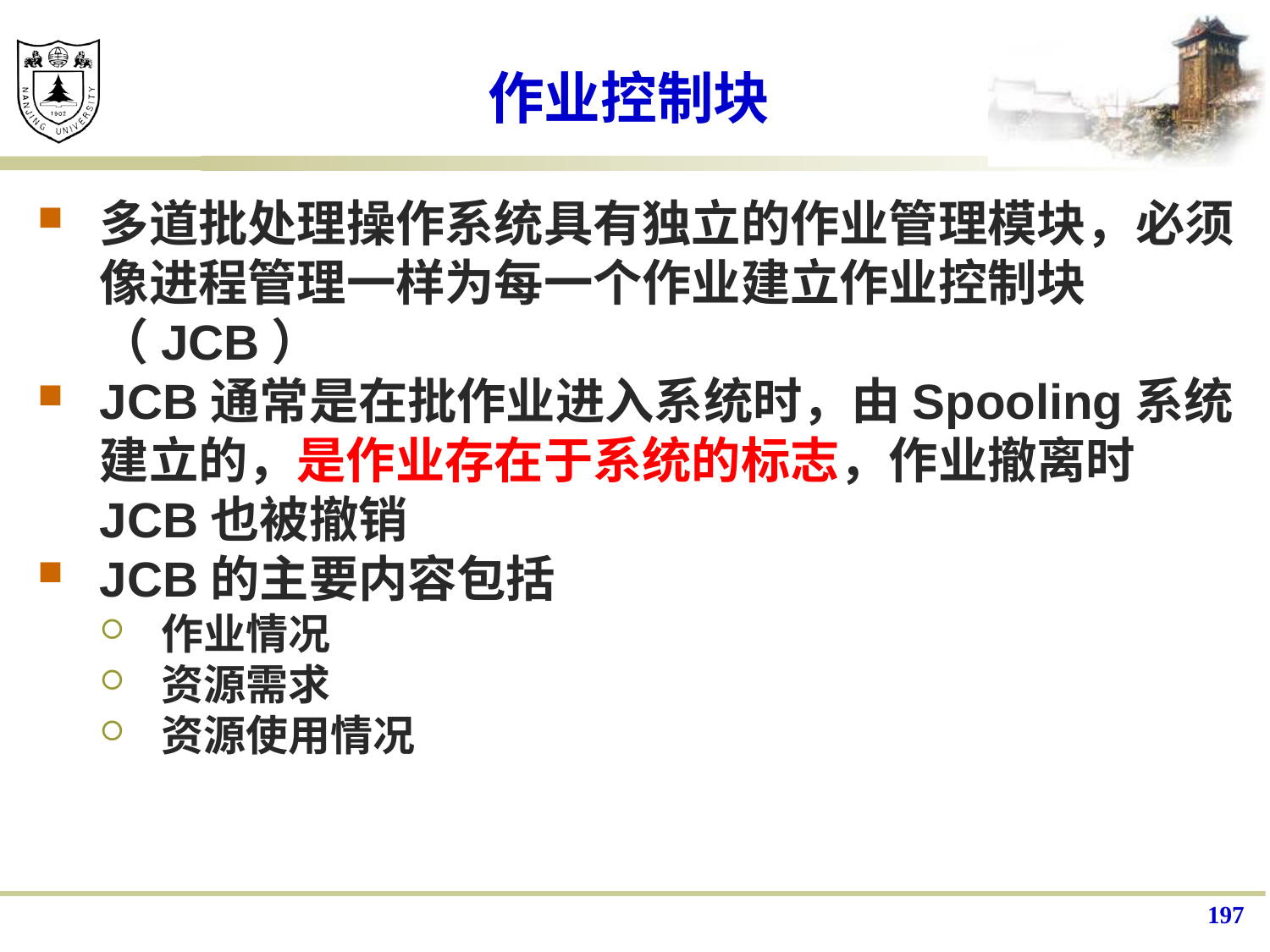

# 作业控制块
多道批处理操作系统具有独立的作业管理模块，必须像进程管理一样为每一个作业建立作业控制块（JCB）
JCB通常是在批作业进入系统时，由Spooling系统建立的，是作业存在于系统的标志，作业撤离时JCB也被撤销
JCB的主要内容包括
作业情况
资源需求
资源使用情况

197